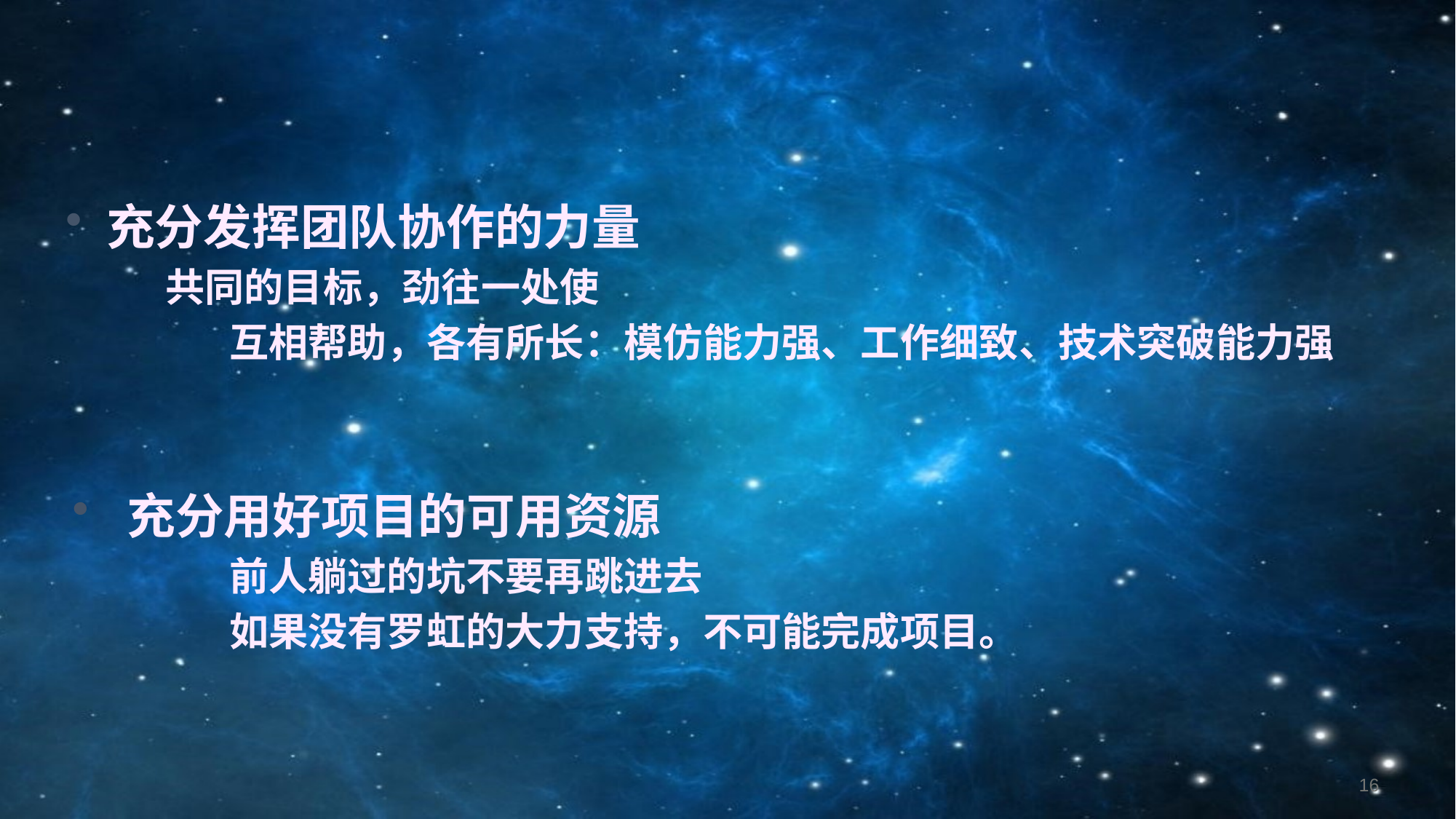

#
充分发挥团队协作的力量
    共同的目标，劲往一处使
	互相帮助，各有所长：模仿能力强、工作细致、技术突破能力强

充分用好项目的可用资源
	前人躺过的坑不要再跳进去
	如果没有罗虹的大力支持，不可能完成项目。

16